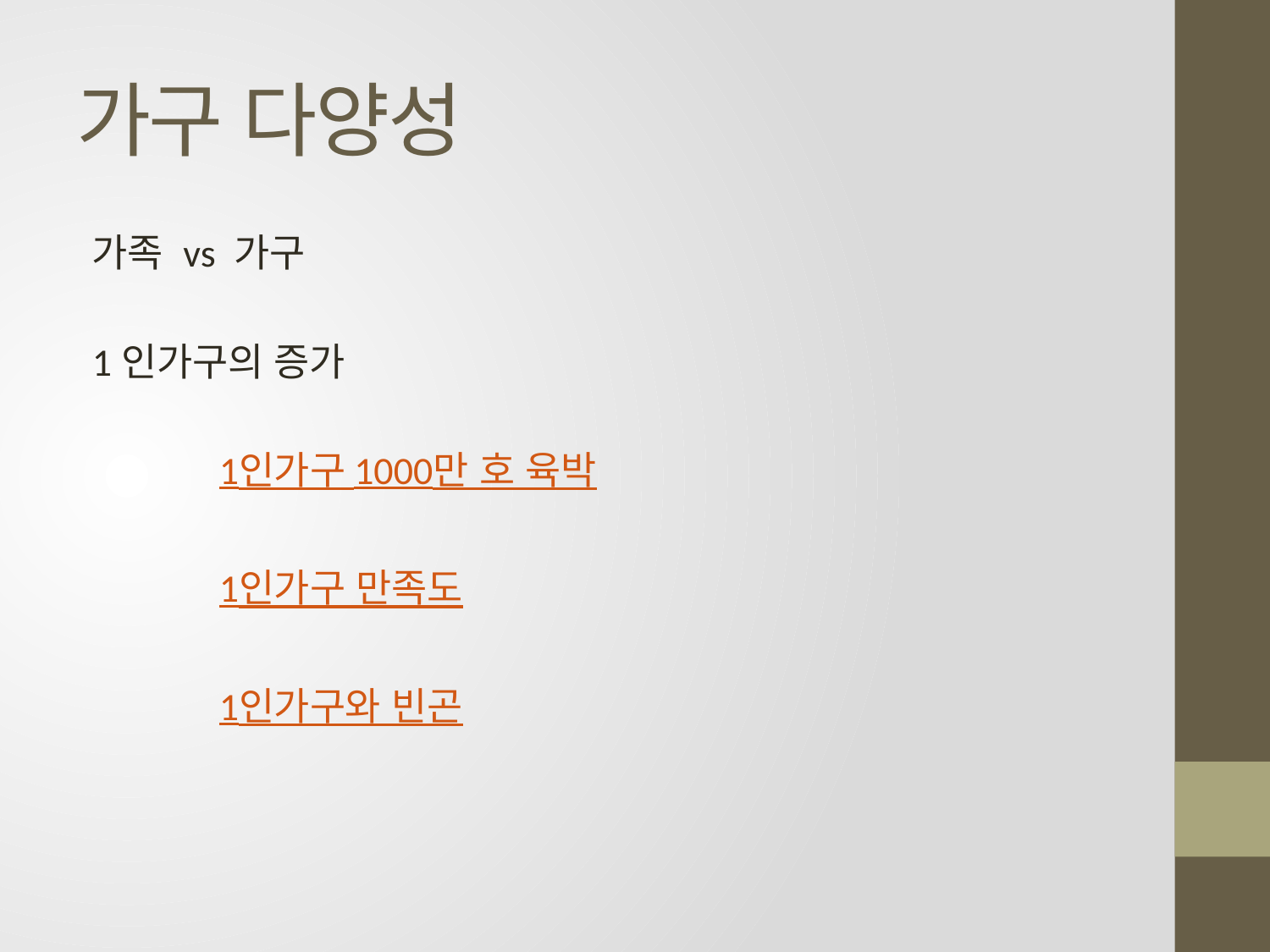

# 가구 다양성
가족 vs 가구

1인가구의 증가

	1인가구 1000만 호 육박

	1인가구 만족도

	1인가구와 빈곤